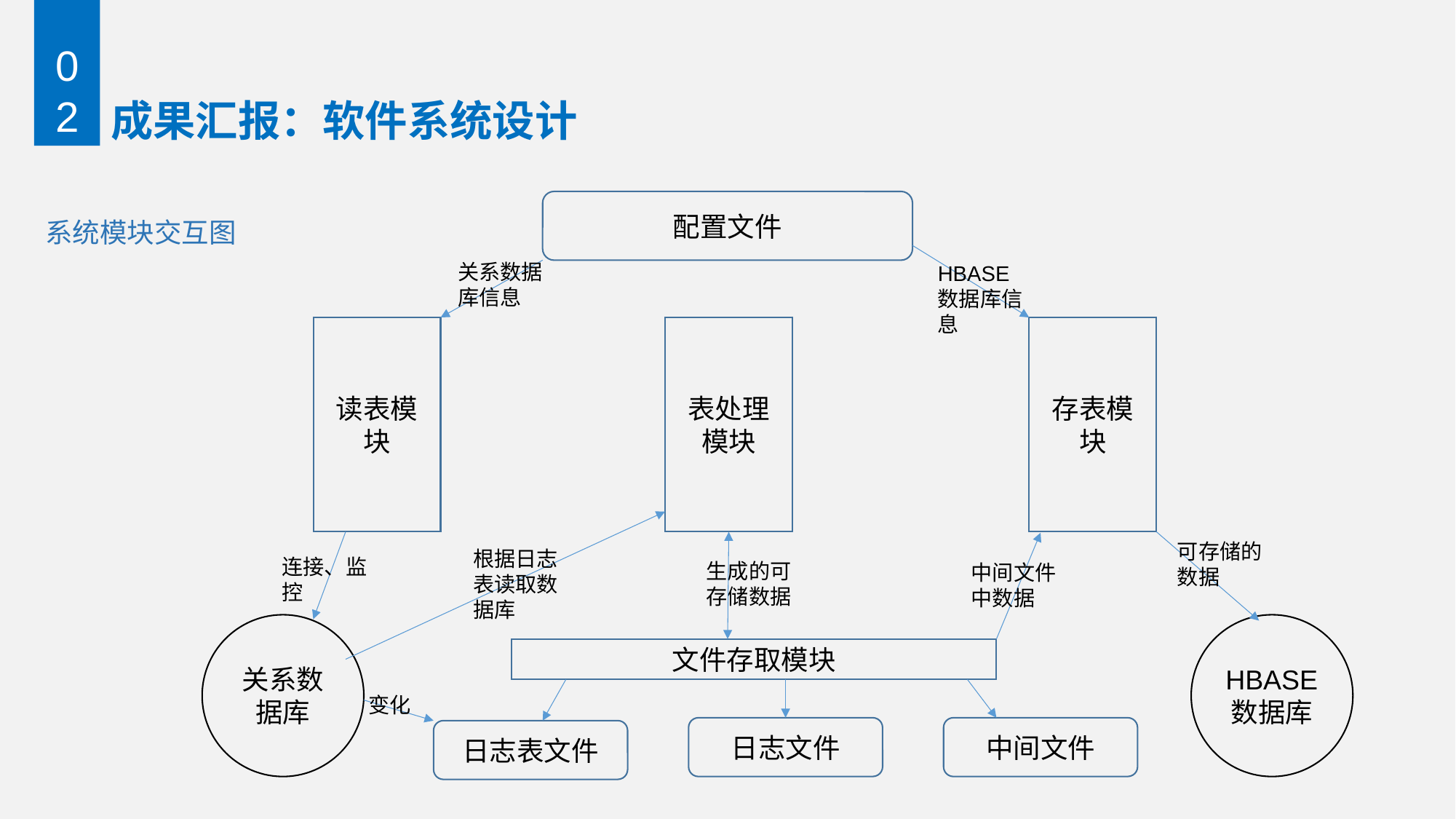

02
# 成果汇报：软件系统设计

系统模块交互图
配置文件
关系数据库信息
HBASE数据库信息
读表模块
表处理模块
存表模块
可存储的数据
根据日志表读取数据库
连接、监控
生成的可存储数据
中间文件中数据
HBASE数据库
关系数据库
文件存取模块
变化
日志文件
中间文件
日志表文件